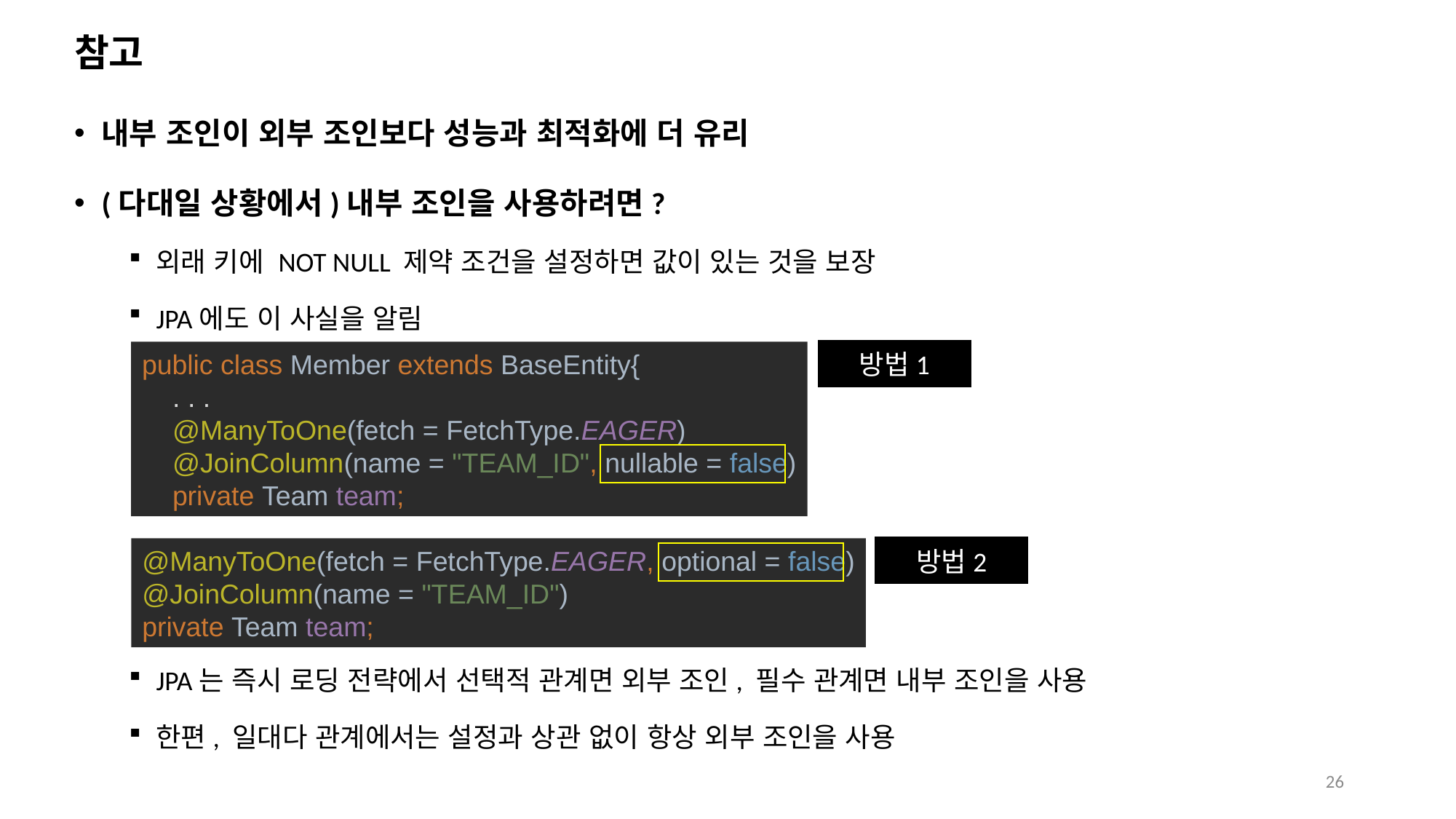

# 참고
내부 조인이 외부 조인보다 성능과 최적화에 더 유리
(다대일 상황에서)내부 조인을 사용하려면?
외래 키에 NOT NULL 제약 조건을 설정하면 값이 있는 것을 보장
JPA에도 이 사실을 알림

JPA는 즉시 로딩 전략에서 선택적 관계면 외부 조인, 필수 관계면 내부 조인을 사용
한편, 일대다 관계에서는 설정과 상관 없이 항상 외부 조인을 사용

public class Member extends BaseEntity{
    . . .
    @ManyToOne(fetch = FetchType.EAGER)
    @JoinColumn(name = "TEAM_ID", nullable = false)
    private Team team;
방법1

@ManyToOne(fetch = FetchType.EAGER, optional = false)
@JoinColumn(name = "TEAM_ID")
private Team team;
방법2

26